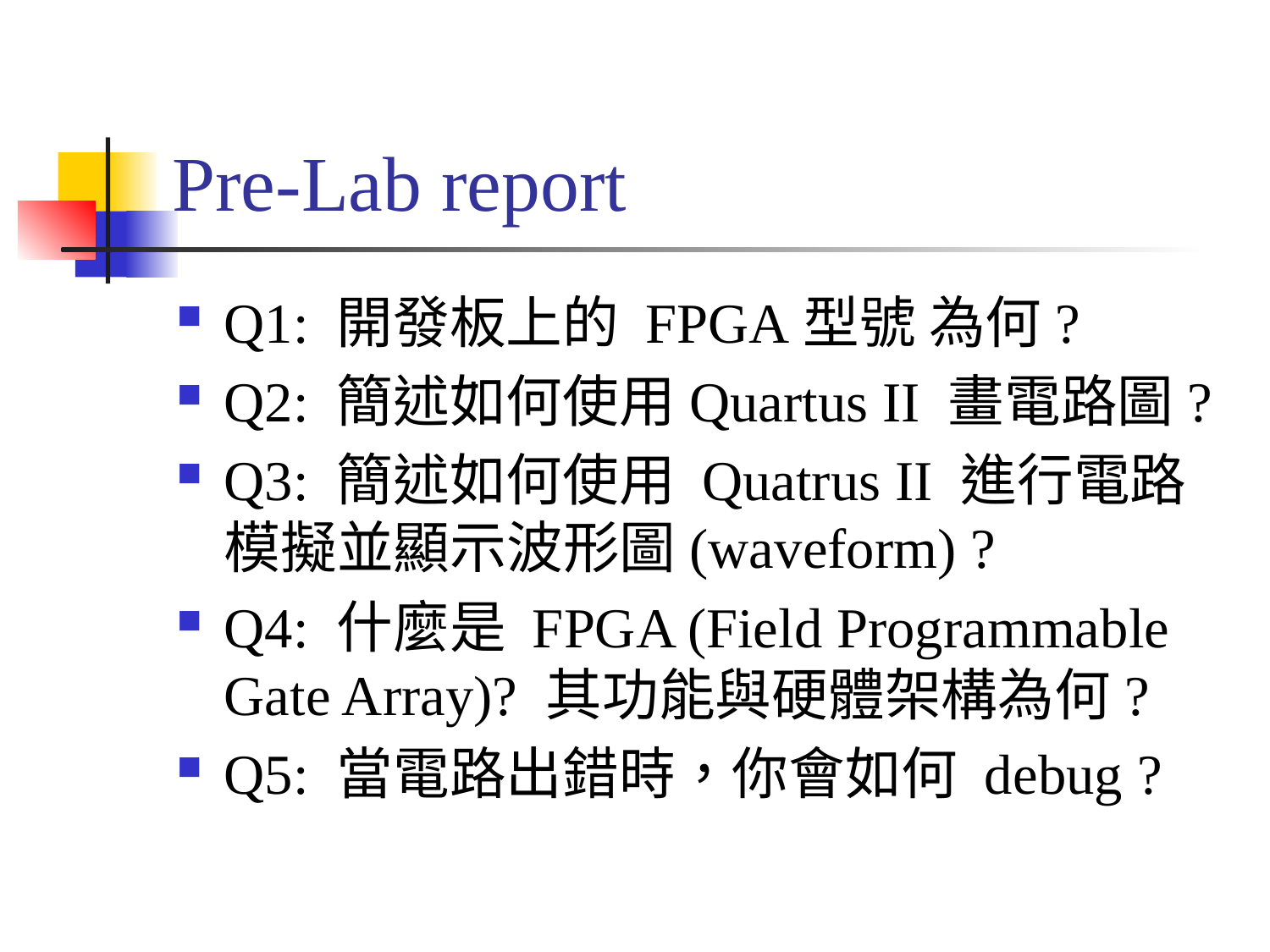

# Pre-Lab report
Q1: 開發板上的 FPGA型號 為何?
Q2: 簡述如何使用Quartus II 畫電路圖?
Q3: 簡述如何使用 Quatrus II 進行電路模擬並顯示波形圖(waveform) ?
Q4: 什麼是 FPGA (Field Programmable Gate Array)? 其功能與硬體架構為何?
Q5: 當電路出錯時，你會如何 debug ?